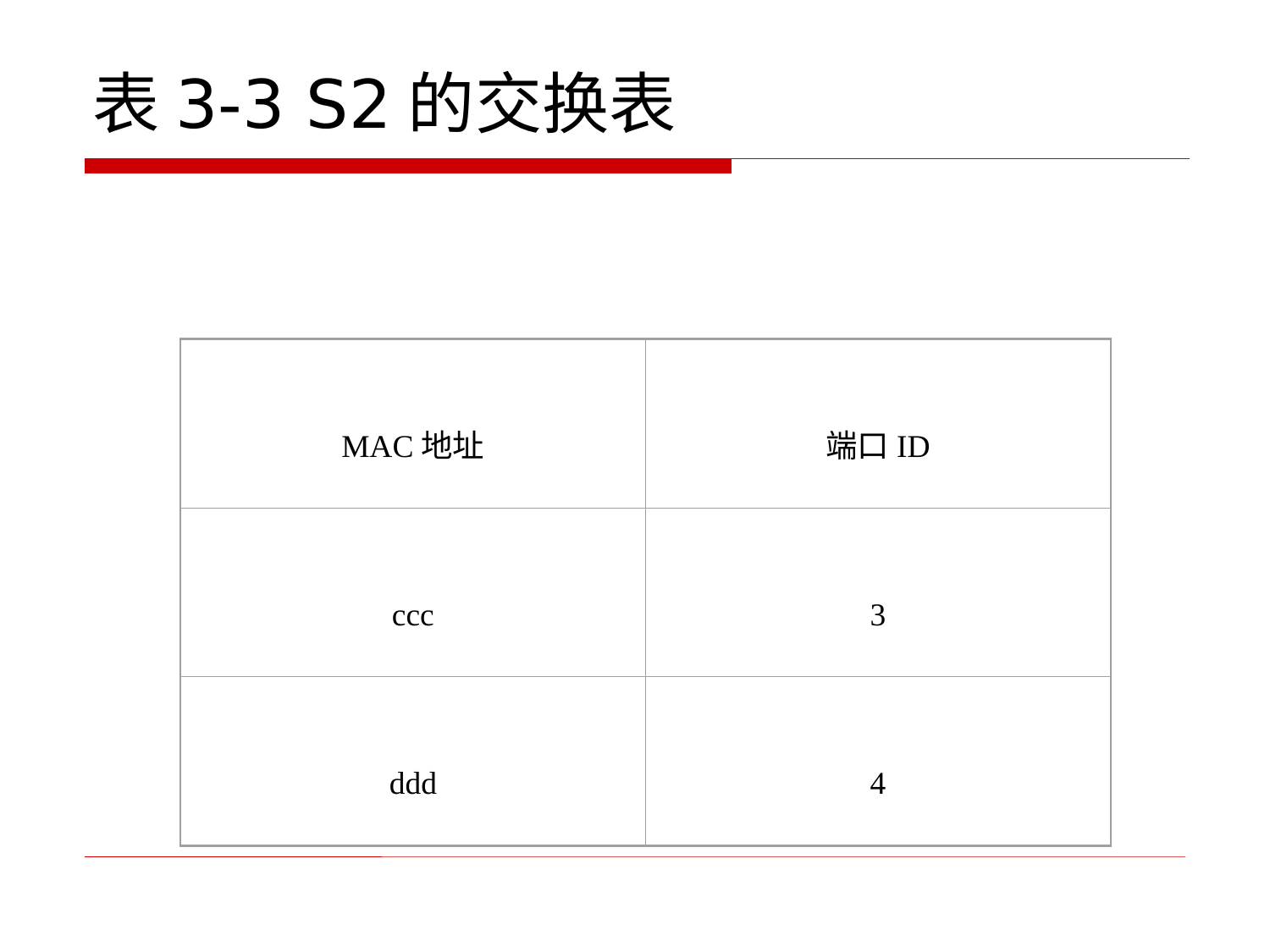

# 表3-3 S2的交换表

MAC地址

端口ID

ccc

3

ddd

4